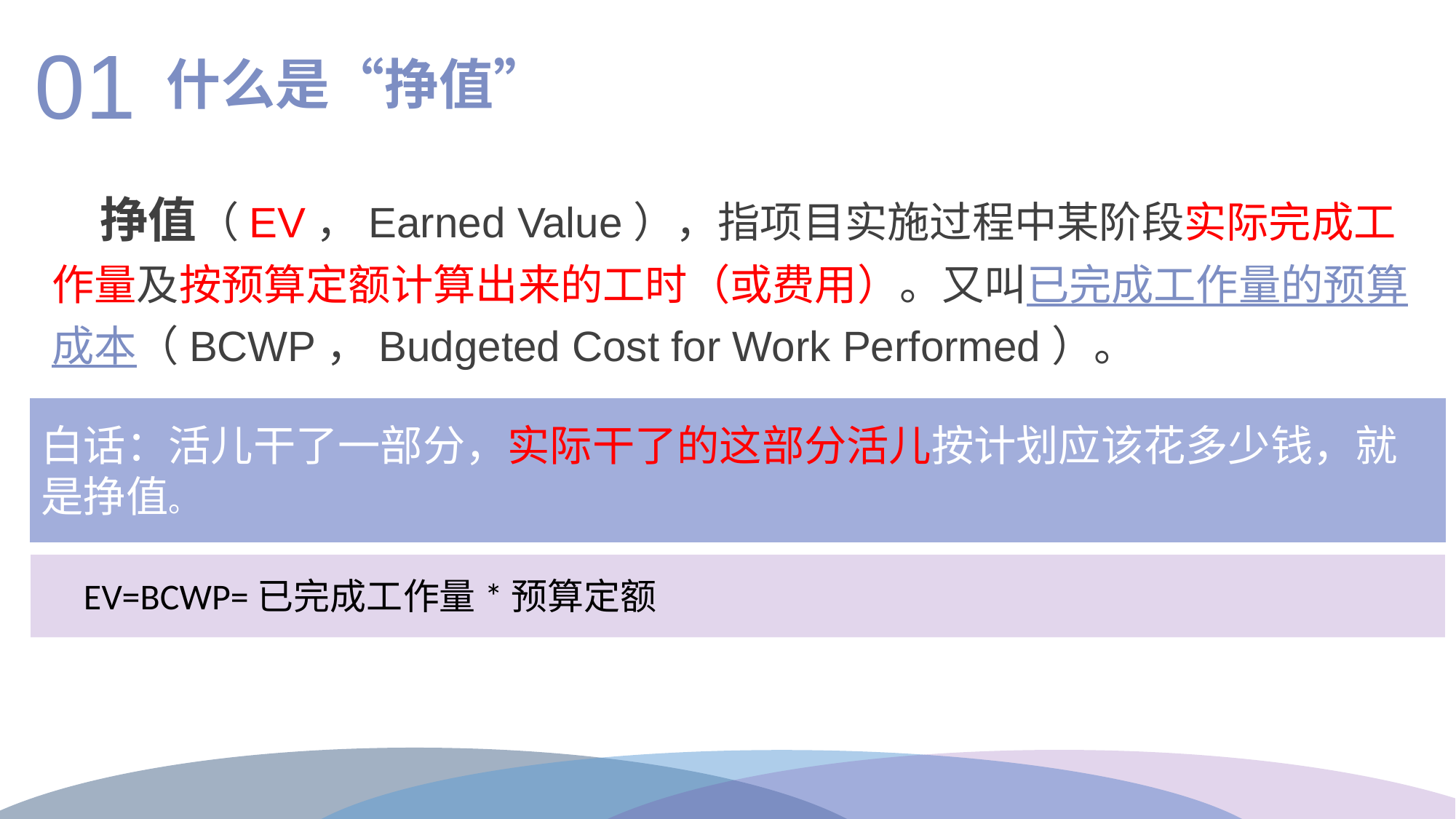

01
什么是“挣值”
    挣值（EV，Earned Value），指项目实施过程中某阶段实际完成工作量及按预算定额计算出来的工时（或费用）。又叫已完成工作量的预算成本（BCWP，Budgeted Cost for Work Performed）。

白话：活儿干了一部分，实际干了的这部分活儿按计划应该花多少钱，就是挣值。

EV=BCWP=已完成工作量*预算定额